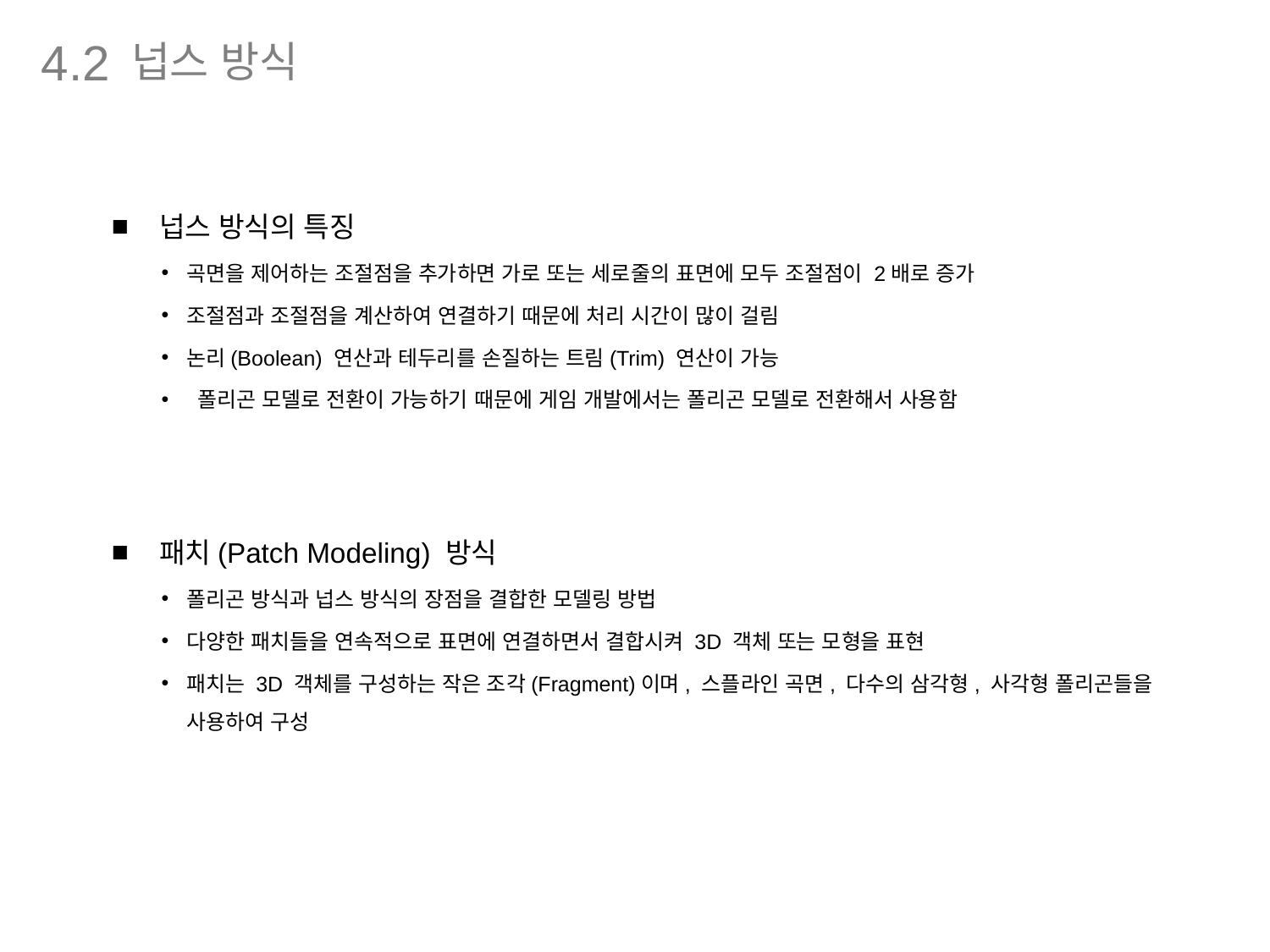

넙스 방식
4.2
넙스 방식의 특징
곡면을 제어하는 조절점을 추가하면 가로 또는 세로줄의 표면에 모두 조절점이 2배로 증가
조절점과 조절점을 계산하여 연결하기 때문에 처리 시간이 많이 걸림
논리(Boolean) 연산과 테두리를 손질하는 트림(Trim) 연산이 가능
 폴리곤 모델로 전환이 가능하기 때문에 게임 개발에서는 폴리곤 모델로 전환해서 사용함

패치(Patch Modeling) 방식
폴리곤 방식과 넙스 방식의 장점을 결합한 모델링 방법
다양한 패치들을 연속적으로 표면에 연결하면서 결합시켜 3D 객체 또는 모형을 표현
패치는 3D 객체를 구성하는 작은 조각(Fragment)이며, 스플라인 곡면, 다수의 삼각형, 사각형 폴리곤들을 사용하여 구성